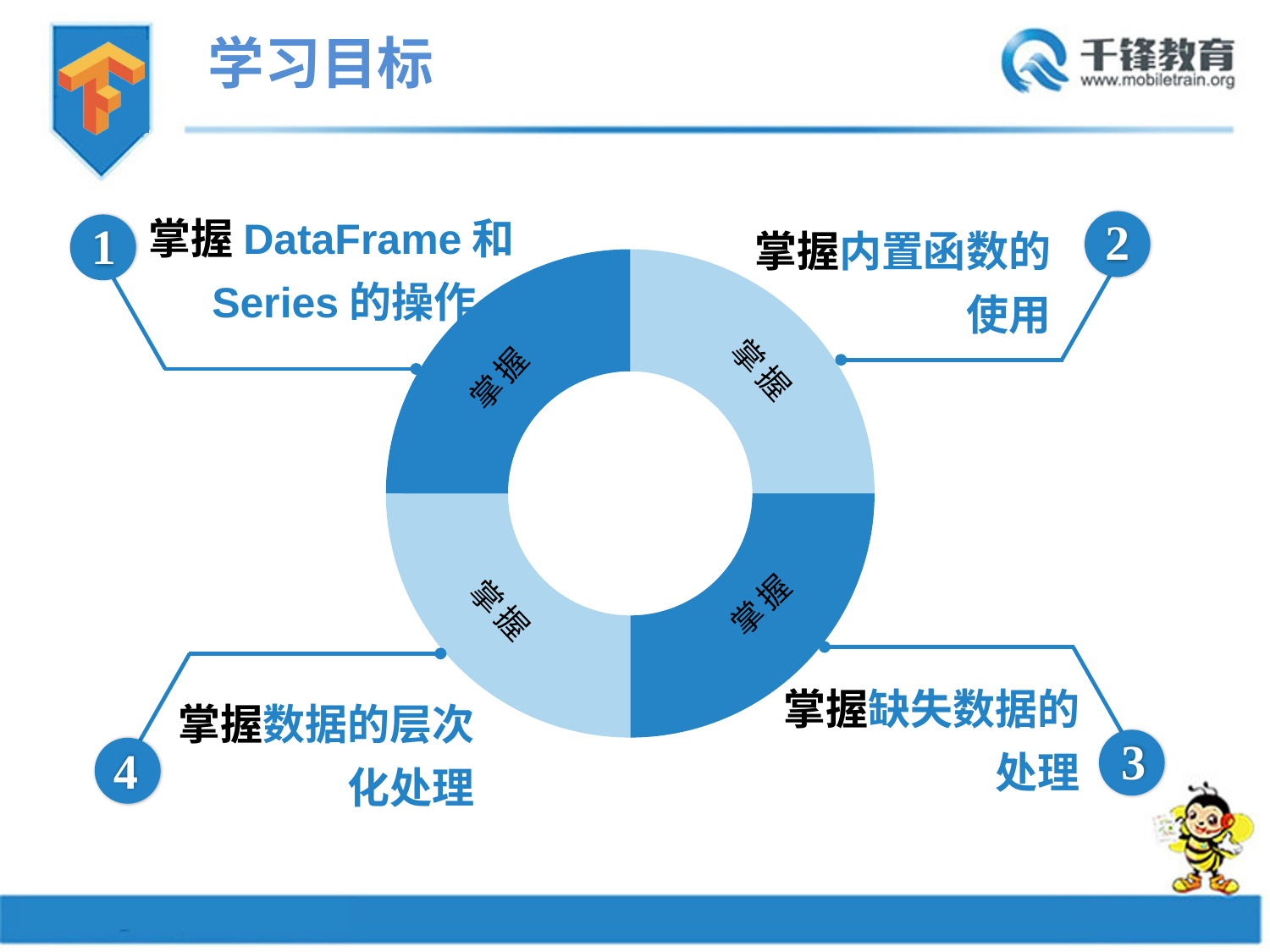

学习目标
掌握DataFrame和Series的操作
1

掌握内置函数的使用
2

### Chart

| Category | 销售额 |
|---|---|
| 掌握知识 | 2.5 |
| 理解知识 | 2.5 |
| 熟悉知识 | 2.5 |
| 了解知识 | 2.5 |
掌握
掌握
掌握
掌握
掌握缺失数据的处理
3

掌握数据的层次化处理
4